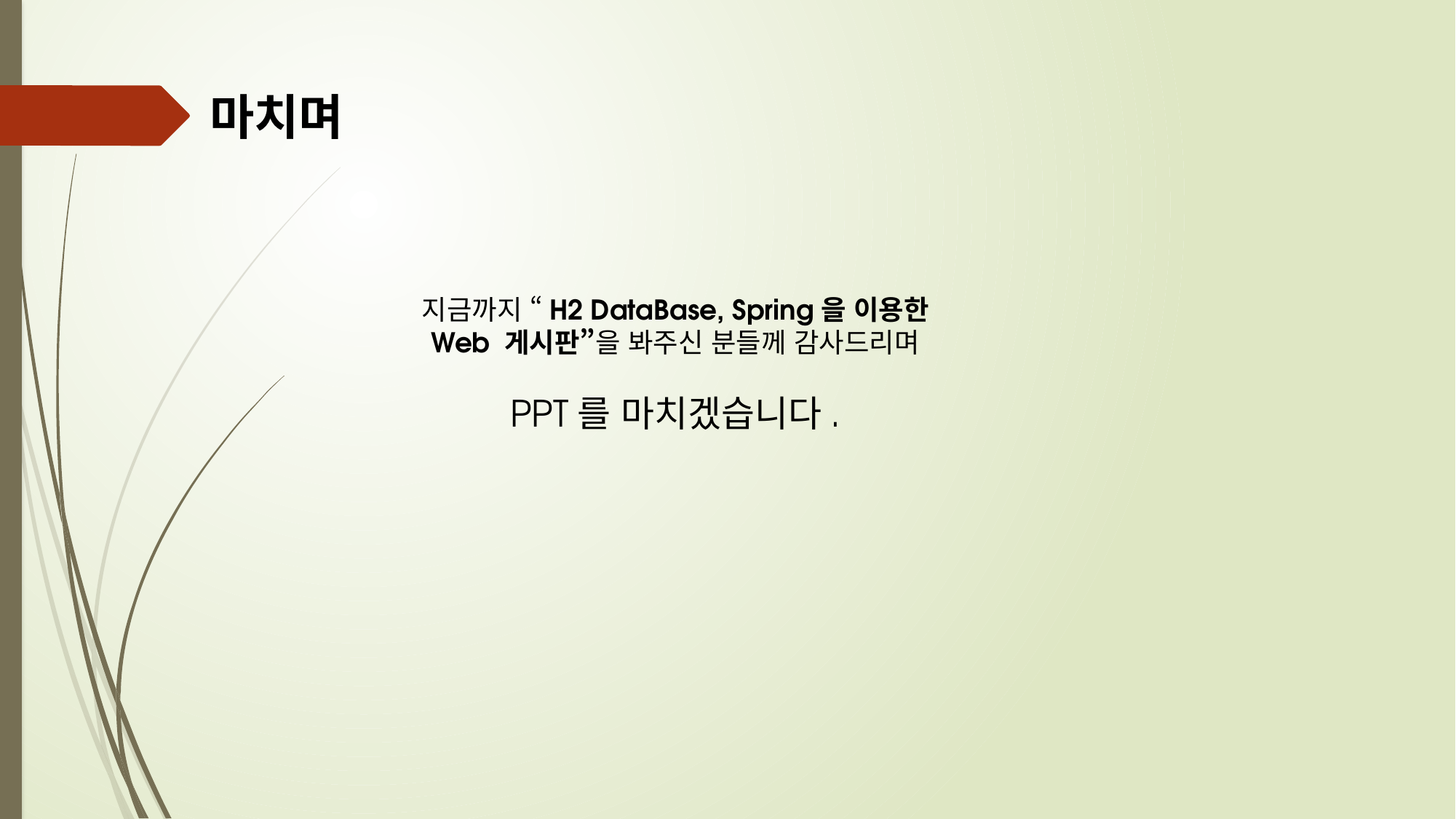

마치며

지금까지 “H2 DataBase, Spring을 이용한
Web 게시판”을 봐주신 분들께 감사드리며

PPT를 마치겠습니다.